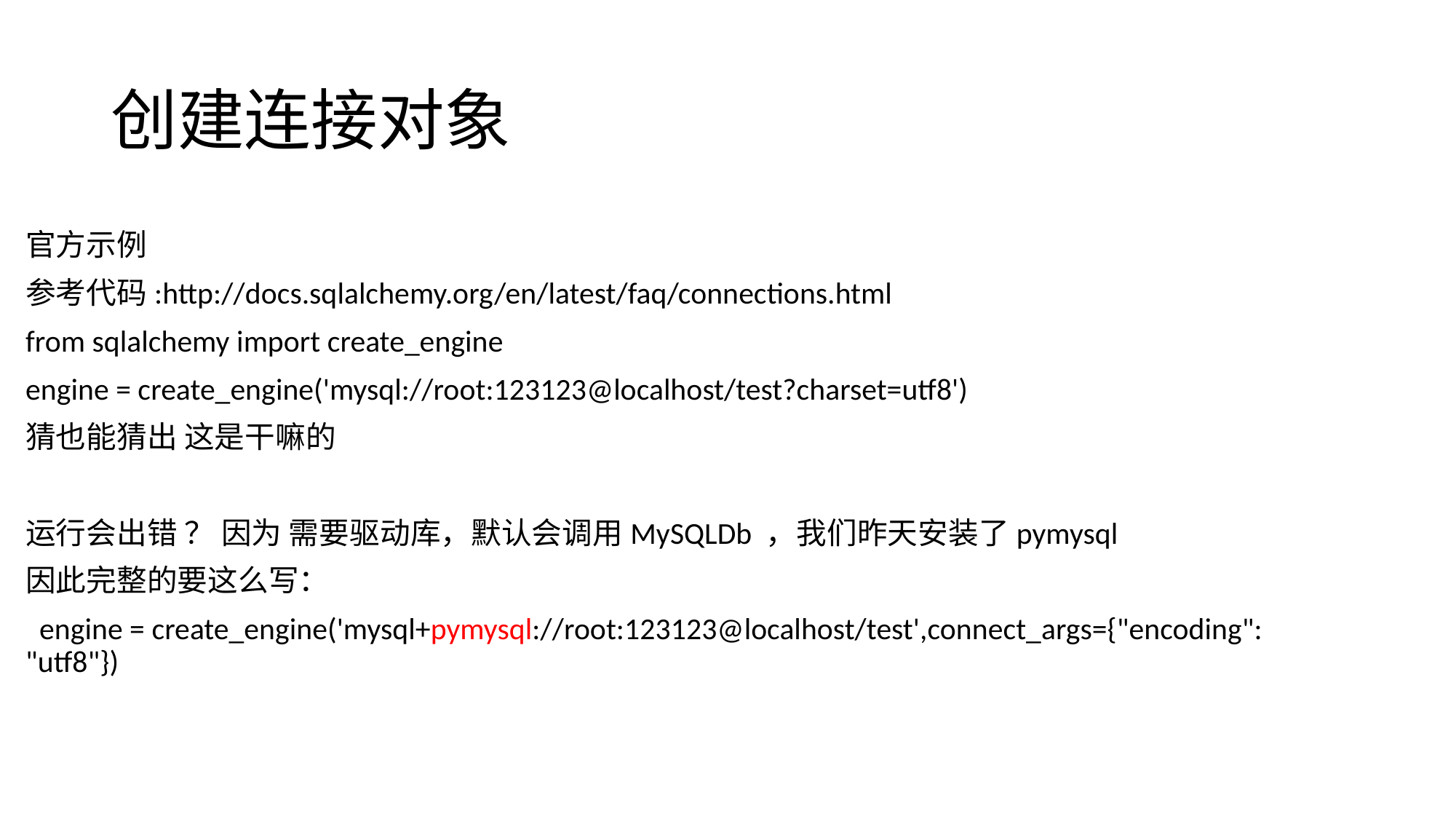

# 创建连接对象

官方示例
参考代码:http://docs.sqlalchemy.org/en/latest/faq/connections.html
from sqlalchemy import create_engine
engine = create_engine('mysql://root:123123@localhost/test?charset=utf8')
猜也能猜出 这是干嘛的

运行会出错 ？ 因为 需要驱动库，默认会调用MySQLDb ，我们昨天安装了pymysql
因此完整的要这么写：
  engine = create_engine('mysql+pymysql://root:123123@localhost/test',connect_args={"encoding": "utf8"})